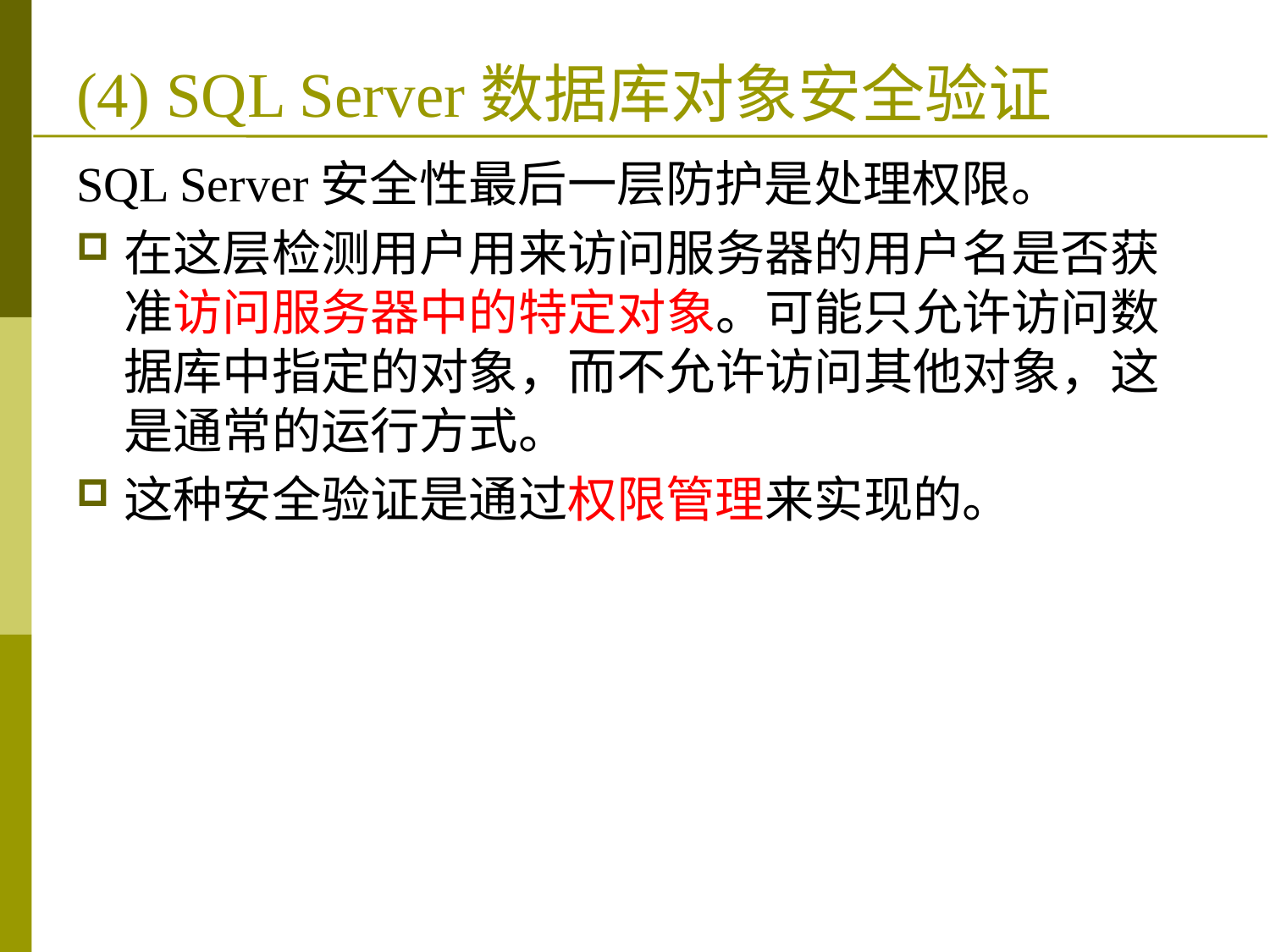

# (4) SQL Server数据库对象安全验证
SQL Server安全性最后一层防护是处理权限。
在这层检测用户用来访问服务器的用户名是否获准访问服务器中的特定对象。可能只允许访问数据库中指定的对象，而不允许访问其他对象，这是通常的运行方式。
这种安全验证是通过权限管理来实现的。